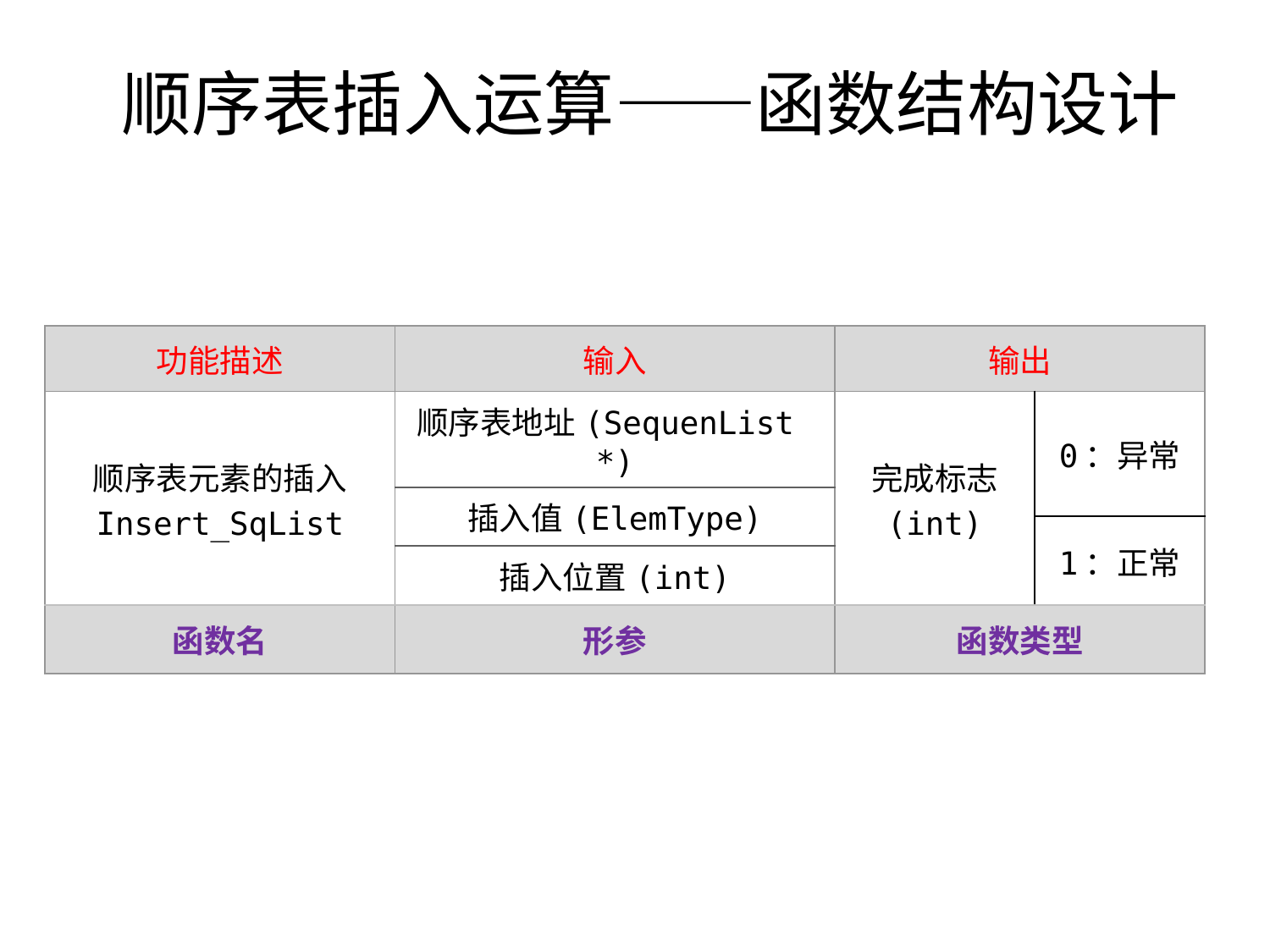

# 顺序表插入运算——函数结构设计
| 功能描述 | 输入 | 输出 |  |
| --- | --- | --- | --- |
| 顺序表元素的插入 Insert\_SqList | 顺序表地址(SequenList \*) | 完成标志 (int) | 0：异常 |
|  | 插入值(ElemType) |  |  |
|  |  |  | 1：正常 |
|  | 插入位置(int) |  |  |
| 函数名 | 形参 | 函数类型 |  |
33